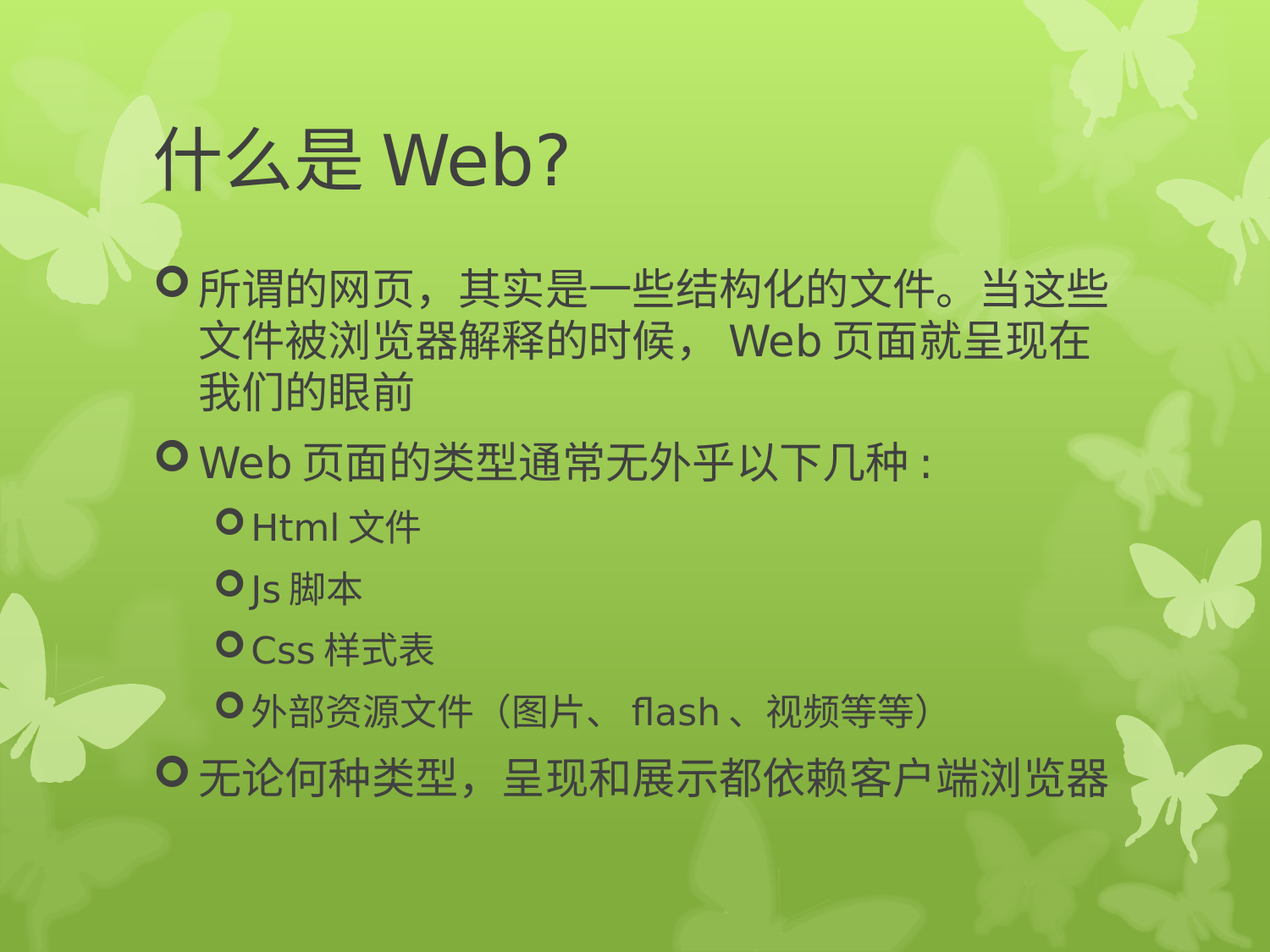

# 什么是Web?
所谓的网页，其实是一些结构化的文件。当这些文件被浏览器解释的时候，Web页面就呈现在我们的眼前
Web页面的类型通常无外乎以下几种:
Html文件
Js脚本
Css样式表
外部资源文件（图片、flash、视频等等）
无论何种类型，呈现和展示都依赖客户端浏览器